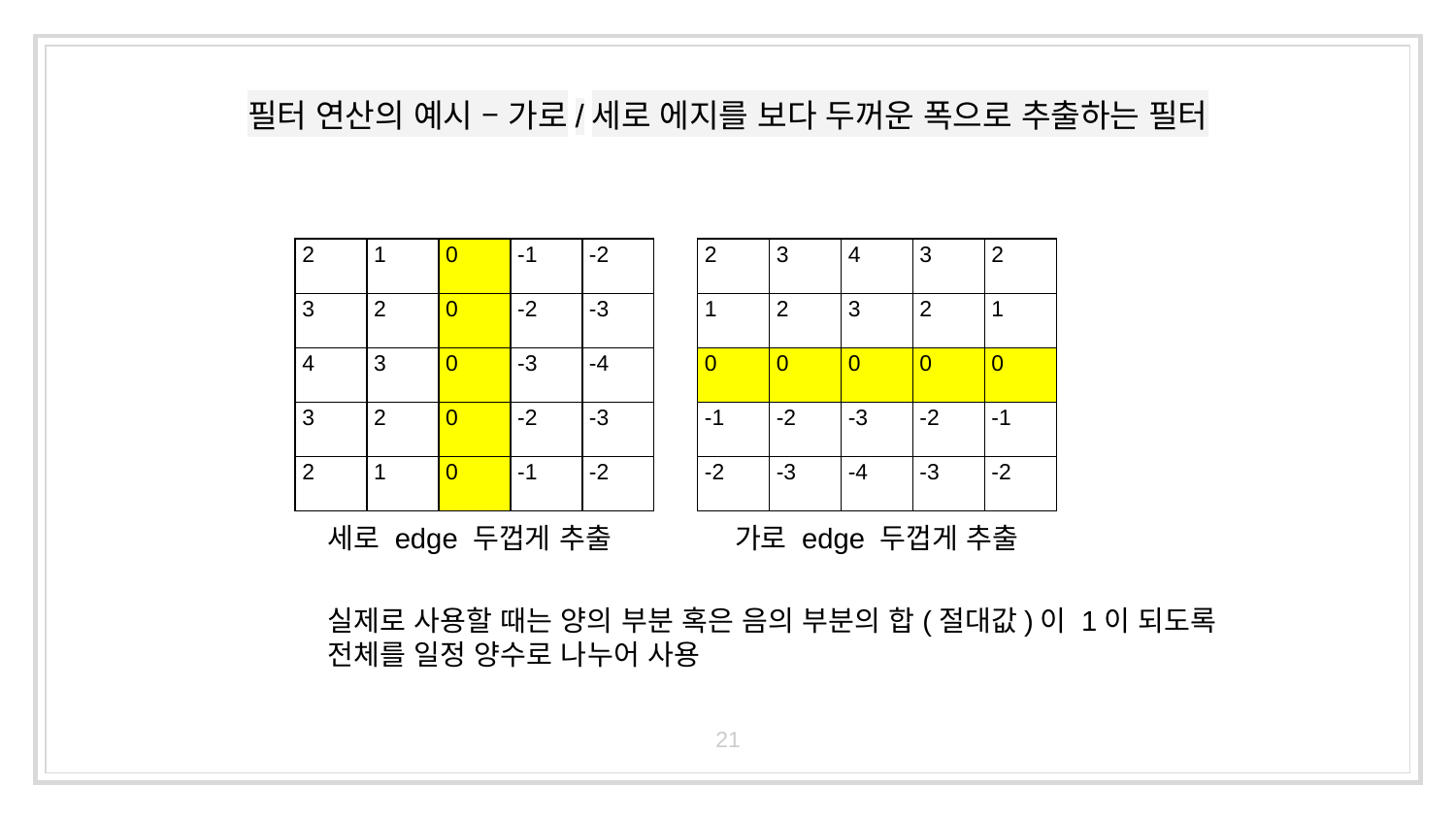

# 필터 연산의 예시 – 가로/세로 에지를 보다 두꺼운 폭으로 추출하는 필터
| 2 | 1 | 0 | -1 | -2 |
| --- | --- | --- | --- | --- |
| 3 | 2 | 0 | -2 | -3 |
| 4 | 3 | 0 | -3 | -4 |
| 3 | 2 | 0 | -2 | -3 |
| 2 | 1 | 0 | -1 | -2 |
| 2 | 3 | 4 | 3 | 2 |
| --- | --- | --- | --- | --- |
| 1 | 2 | 3 | 2 | 1 |
| 0 | 0 | 0 | 0 | 0 |
| -1 | -2 | -3 | -2 | -1 |
| -2 | -3 | -4 | -3 | -2 |
세로 edge 두껍게 추출
가로 edge 두껍게 추출
실제로 사용할 때는 양의 부분 혹은 음의 부분의 합(절대값)이 1이 되도록
전체를 일정 양수로 나누어 사용
21